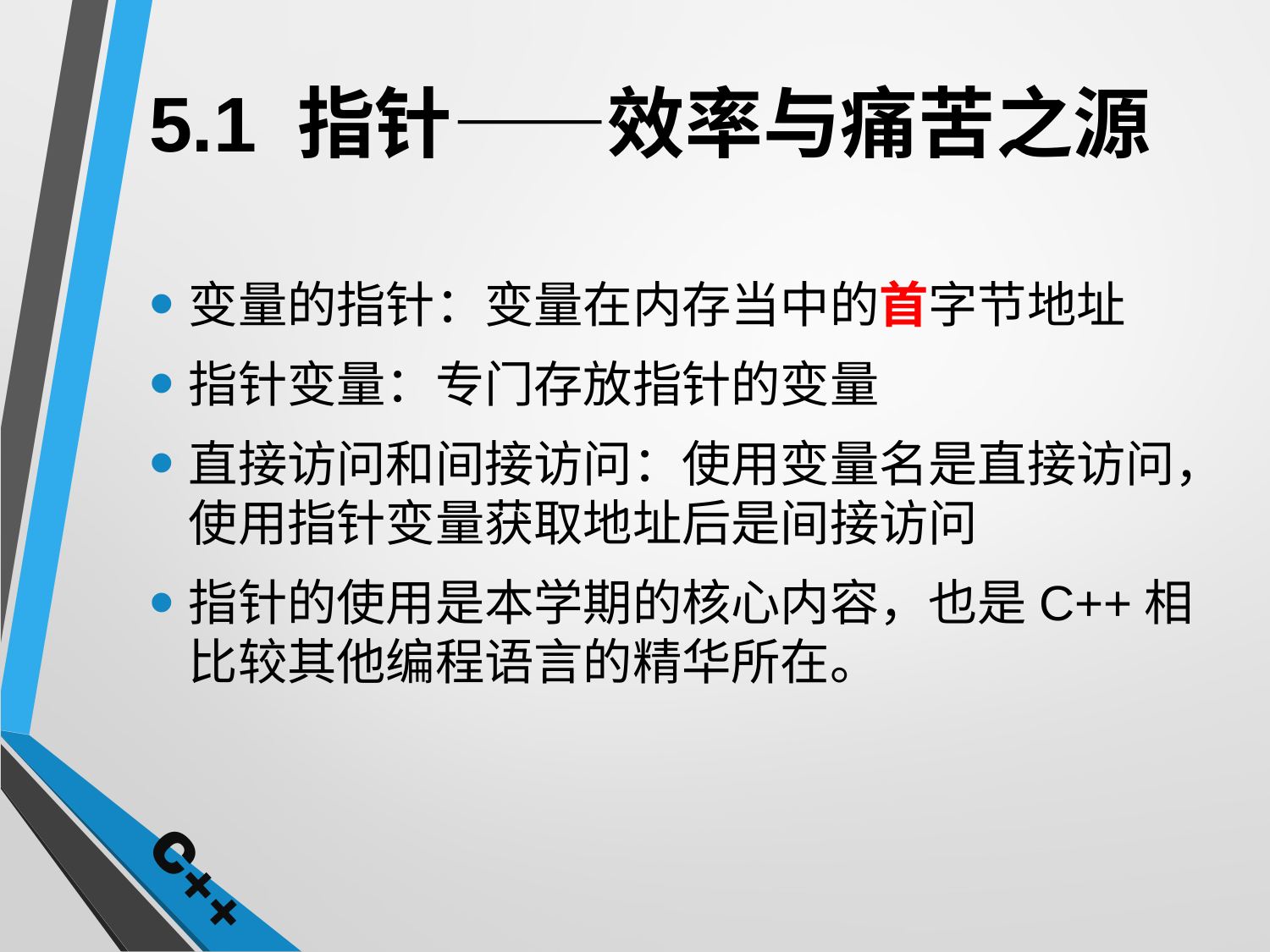

# 5.1 指针——效率与痛苦之源
变量的指针：变量在内存当中的首字节地址
指针变量：专门存放指针的变量
直接访问和间接访问：使用变量名是直接访问，使用指针变量获取地址后是间接访问
指针的使用是本学期的核心内容，也是C++相比较其他编程语言的精华所在。